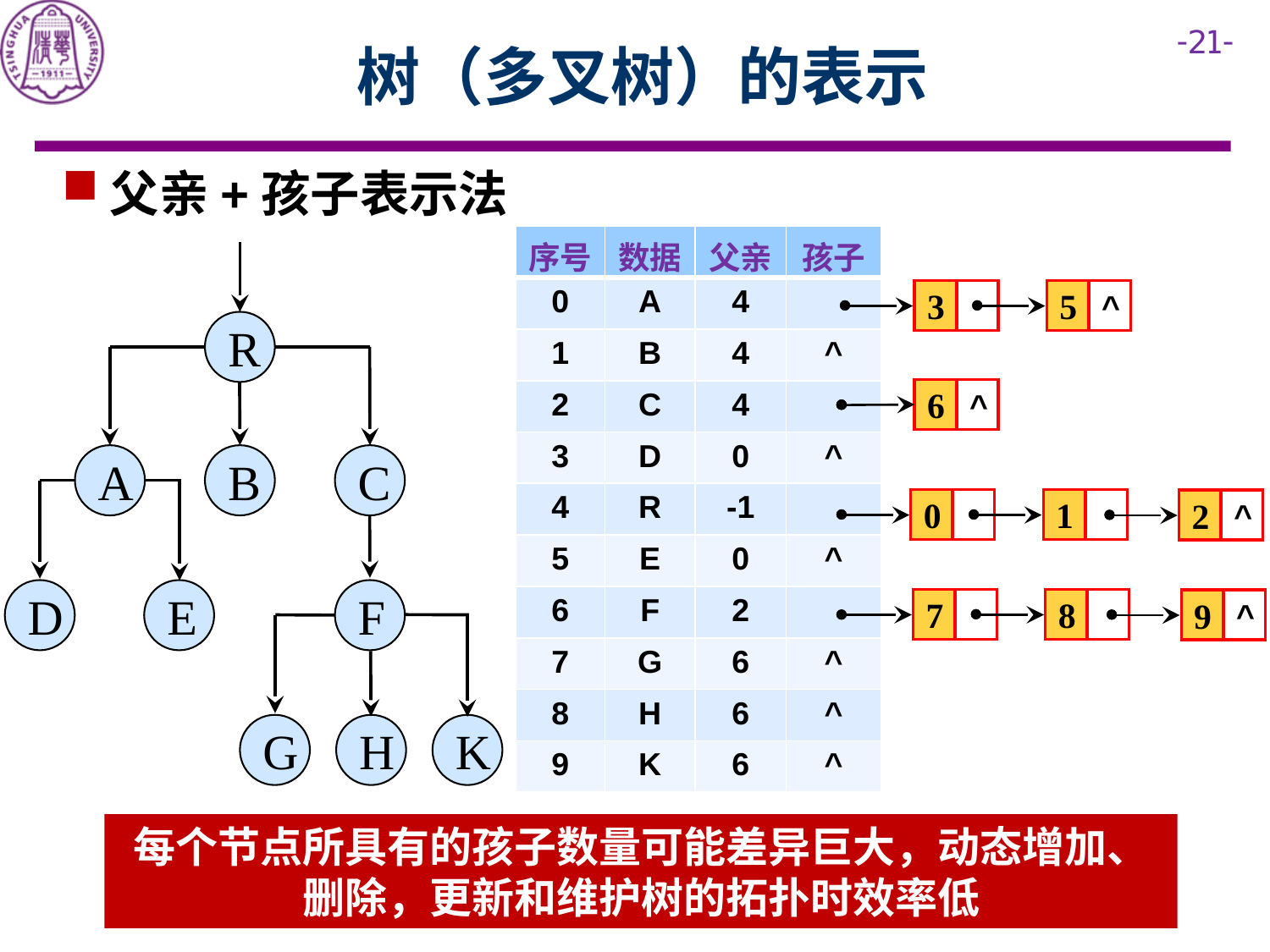

# 树（多叉树）的表示
父亲+孩子表示法
| 序号 | 数据 | 父亲 | 孩子 |
| --- | --- | --- | --- |
| 0 | A | 4 |  |
| 1 | B | 4 | ^ |
| 2 | C | 4 |  |
| 3 | D | 0 | ^ |
| 4 | R | -1 |  |
| 5 | E | 0 | ^ |
| 6 | F | 2 |  |
| 7 | G | 6 | ^ |
| 8 | H | 6 | ^ |
| 9 | K | 6 | ^ |
3

5
^

R
6
^

A
B
C
0

1

2
^

D
E
F
7

8

9
^

G
H
K
每个节点所具有的孩子数量可能差异巨大，动态增加、删除，更新和维护树的拓扑时效率低